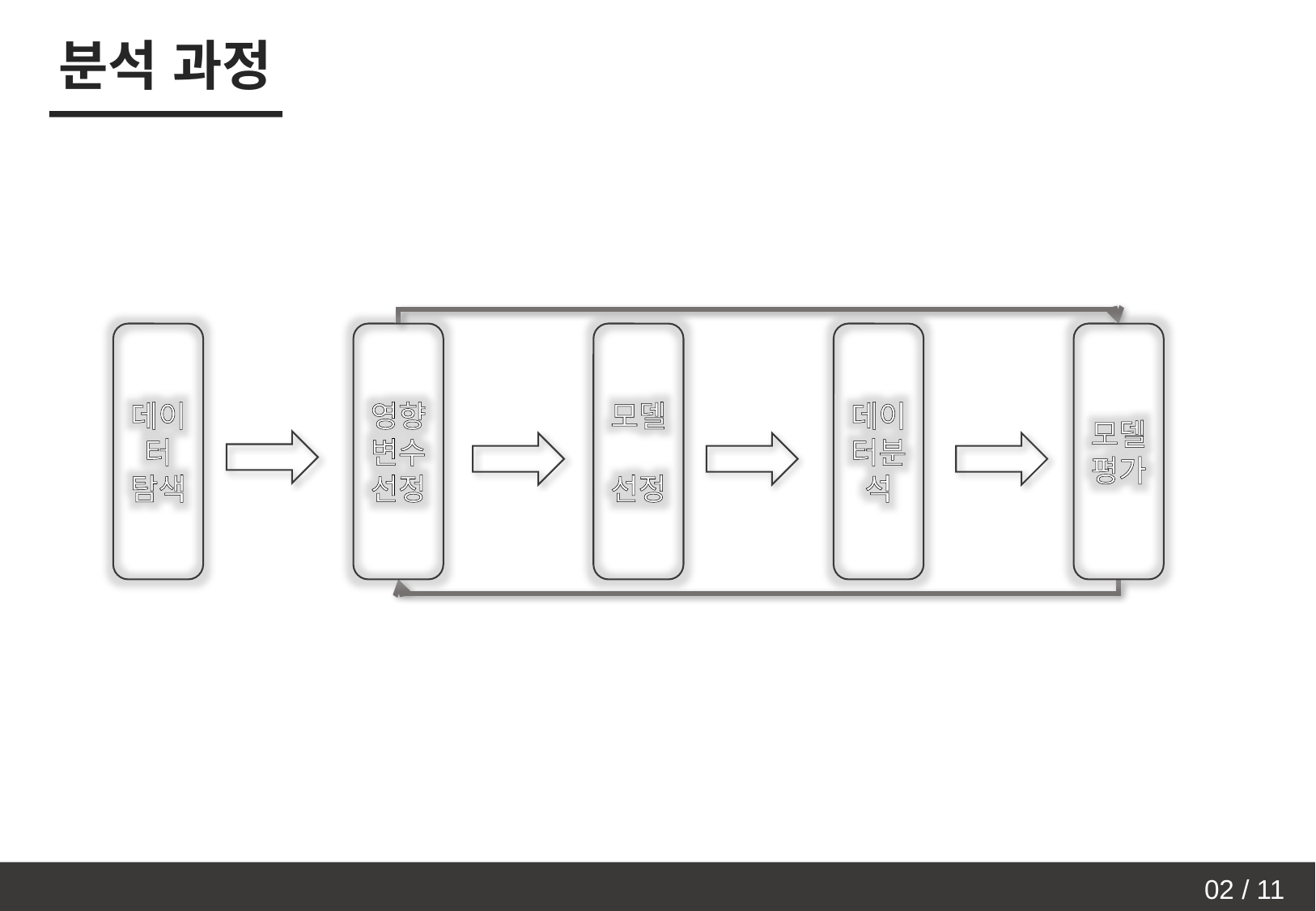

분석 과정

데이터 탐색
영향 변수 선정
모델     선정
데이터분석
모델평가

02 / 11